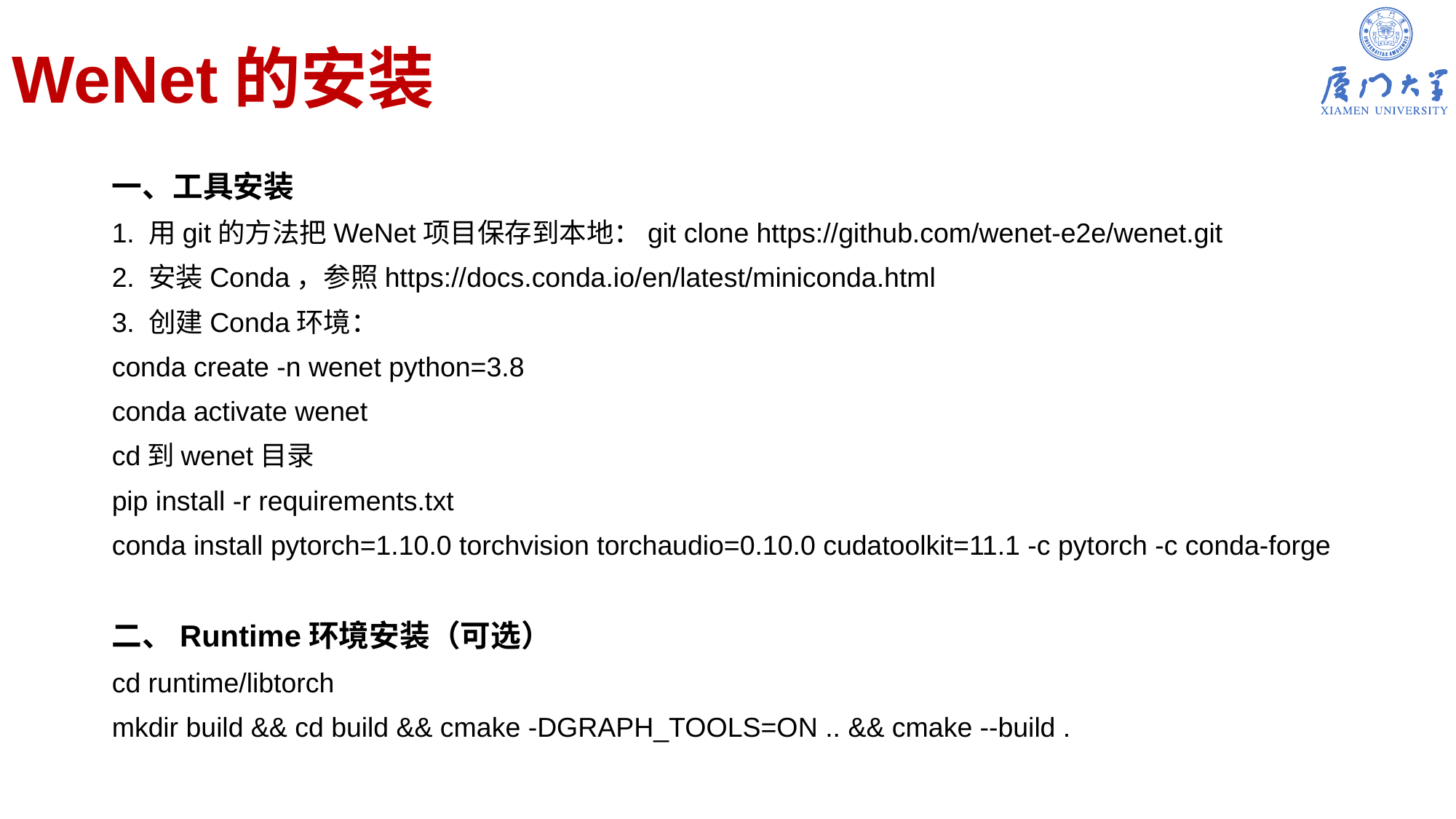

# WeNet的安装
一、工具安装
1. 用git的方法把WeNet项目保存到本地：git clone https://github.com/wenet-e2e/wenet.git
2. 安装Conda，参照https://docs.conda.io/en/latest/miniconda.html
3. 创建Conda环境：
conda create -n wenet python=3.8
conda activate wenet
cd到wenet目录
pip install -r requirements.txt
conda install pytorch=1.10.0 torchvision torchaudio=0.10.0 cudatoolkit=11.1 -c pytorch -c conda-forge

二、Runtime环境安装（可选）
cd runtime/libtorch
mkdir build && cd build && cmake -DGRAPH_TOOLS=ON .. && cmake --build .